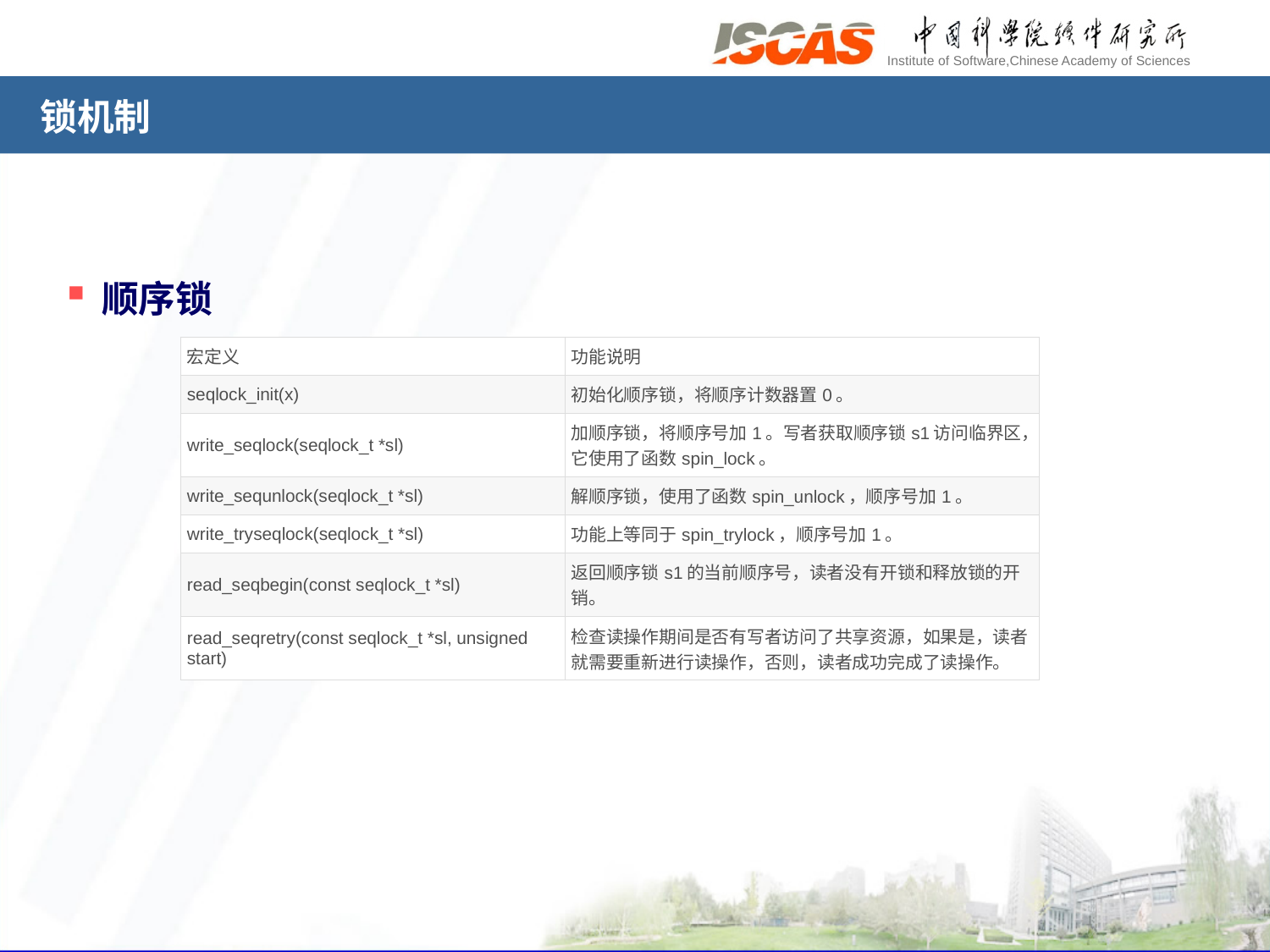

# 锁机制
顺序锁
| 宏定义 | 功能说明 |
| --- | --- |
| seqlock\_init(x) | 初始化顺序锁，将顺序计数器置0。 |
| write\_seqlock(seqlock\_t \*sl) | 加顺序锁，将顺序号加1。写者获取顺序锁s1访问临界区，它使用了函数spin\_lock。 |
| write\_sequnlock(seqlock\_t \*sl) | 解顺序锁，使用了函数spin\_unlock，顺序号加1。 |
| write\_tryseqlock(seqlock\_t \*sl) | 功能上等同于spin\_trylock，顺序号加1。 |
| read\_seqbegin(const seqlock\_t \*sl) | 返回顺序锁s1的当前顺序号，读者没有开锁和释放锁的开销。 |
| read\_seqretry(const seqlock\_t \*sl, unsigned start) | 检查读操作期间是否有写者访问了共享资源，如果是，读者就需要重新进行读操作，否则，读者成功完成了读操作。 |